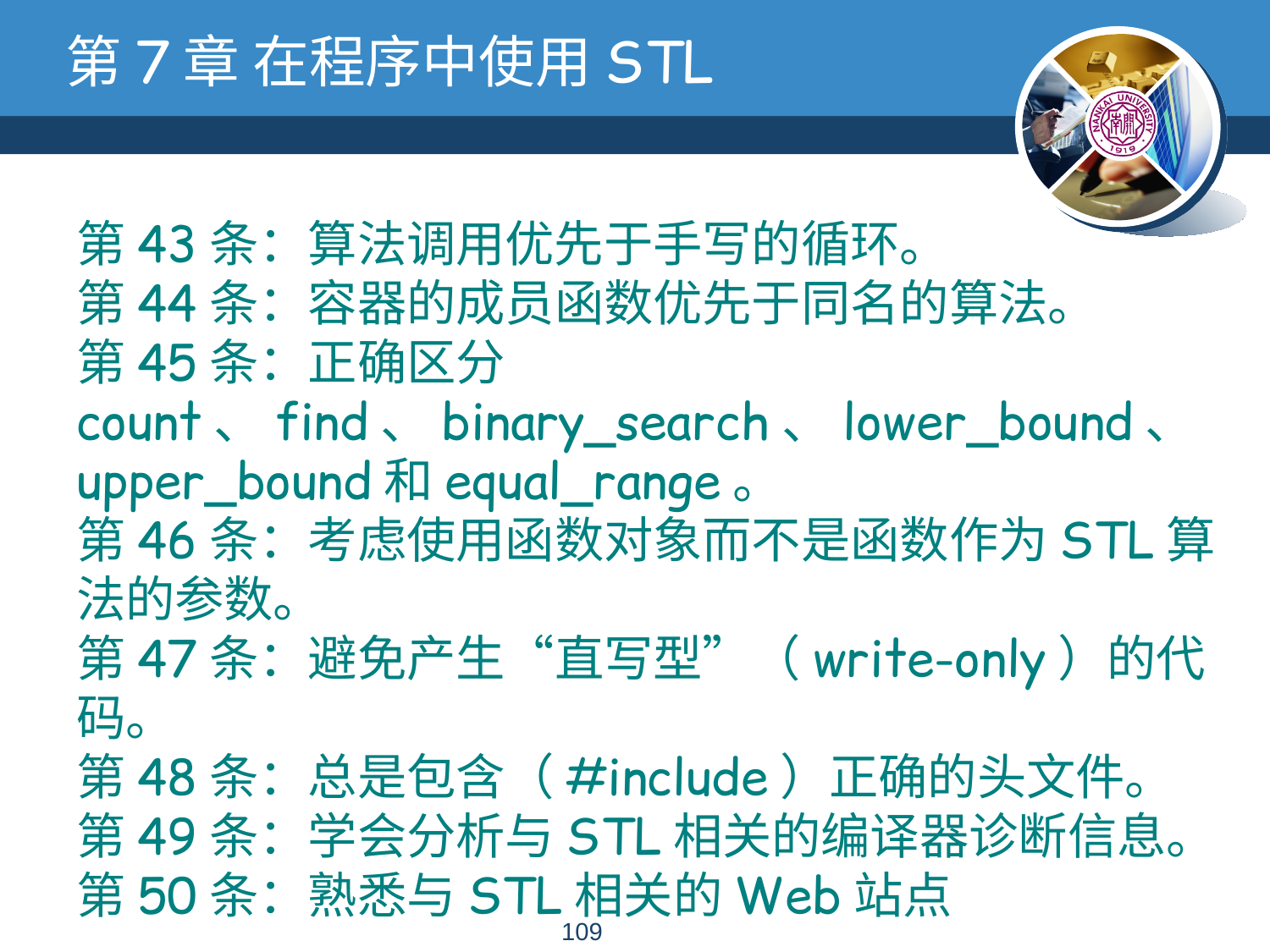

# 第7章 在程序中使用STL
第43条：算法调用优先于手写的循环。
第44条：容器的成员函数优先于同名的算法。
第45条：正确区分count、find、binary_search、lower_bound、upper_bound和equal_range。
第46条：考虑使用函数对象而不是函数作为STL算法的参数。
第47条：避免产生“直写型”（write-only）的代码。
第48条：总是包含（#include）正确的头文件。
第49条：学会分析与STL相关的编译器诊断信息。
第50条：熟悉与STL相关的Web站点
109